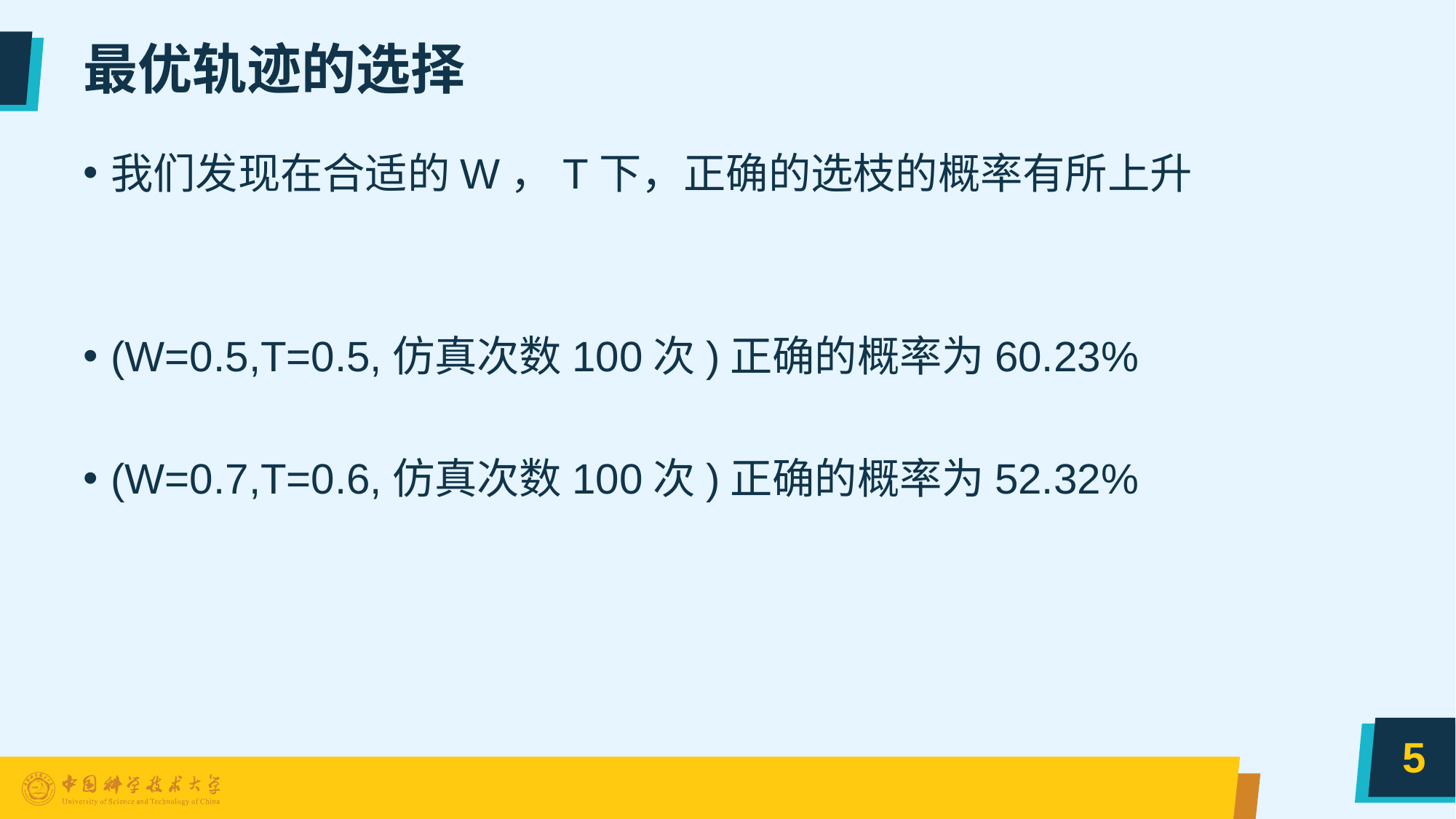

# 最优轨迹的选择
我们发现在合适的W，T下，正确的选枝的概率有所上升

(W=0.5,T=0.5,仿真次数100次)正确的概率为60.23%

(W=0.7,T=0.6,仿真次数100次)正确的概率为52.32%

5